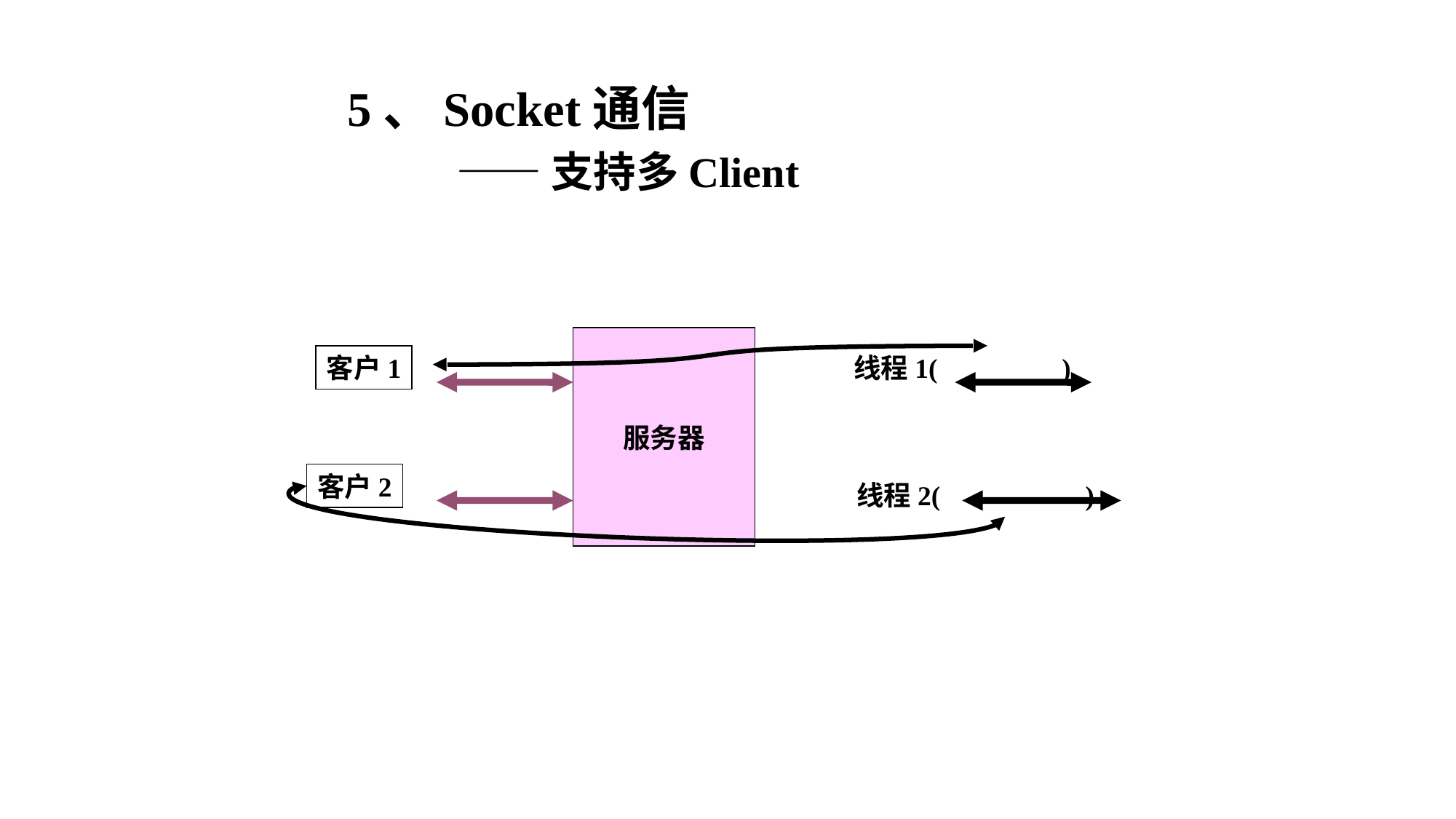

5、Socket通信
	——支持多Client
服务器
客户1
线程1(                  )

客户2
线程2(                     )